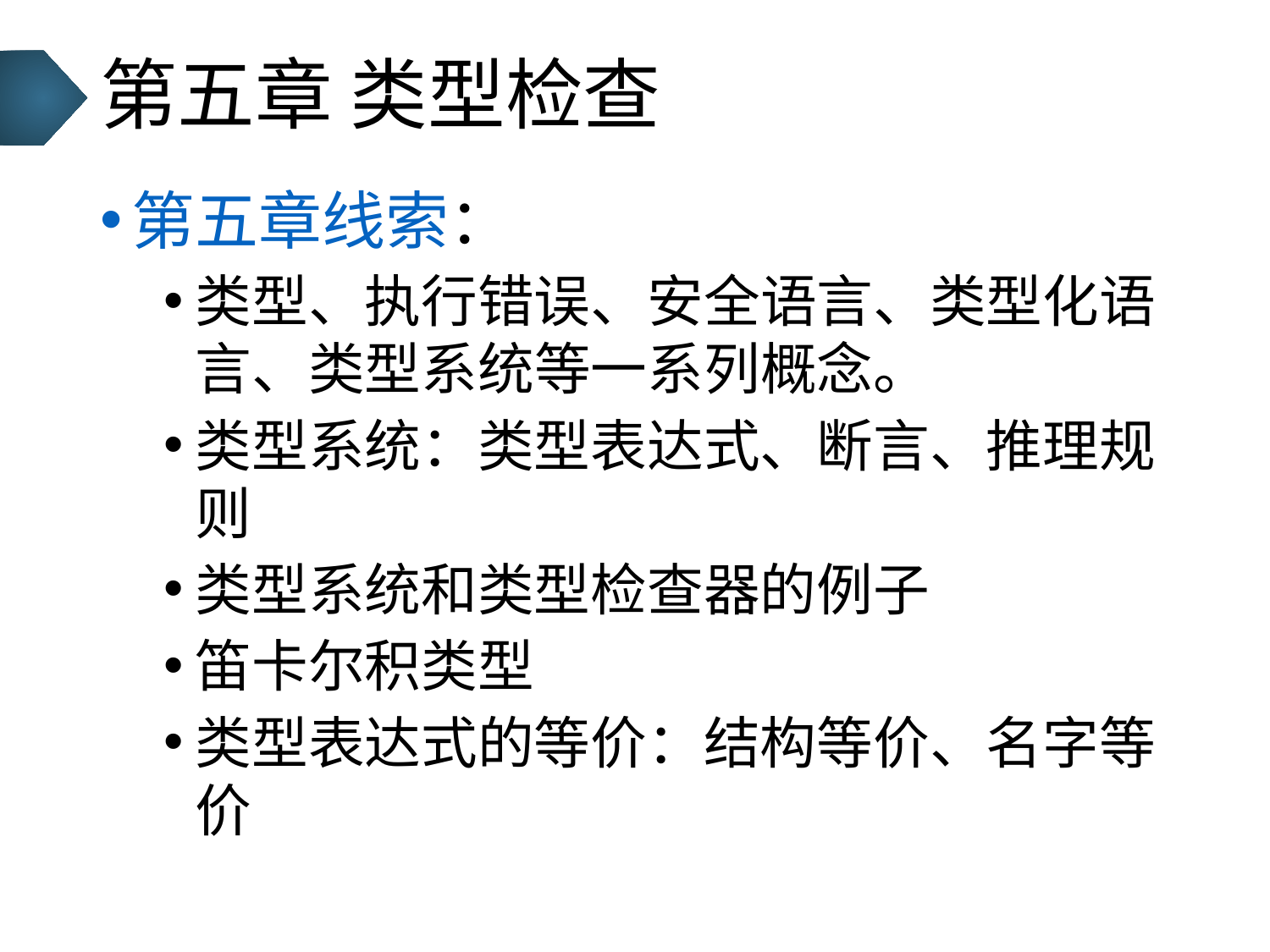

# 第五章 类型检查
第五章线索：
类型、执行错误、安全语言、类型化语言、类型系统等一系列概念。
类型系统：类型表达式、断言、推理规则
类型系统和类型检查器的例子
笛卡尔积类型
类型表达式的等价：结构等价、名字等价